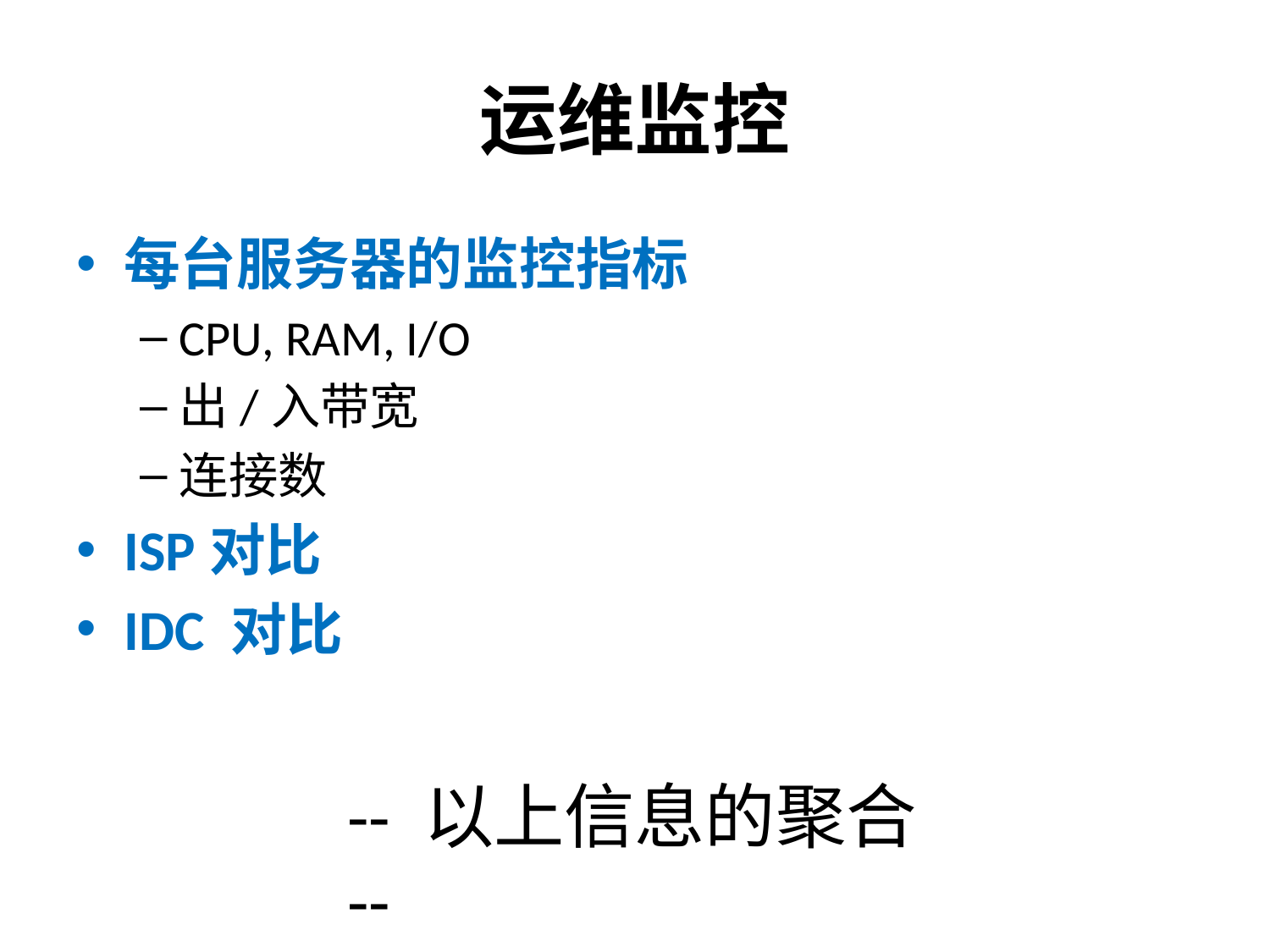

# 运维监控
每台服务器的监控指标
CPU, RAM, I/O
出/入带宽
连接数
ISP对比
IDC 对比
-- 以上信息的聚合 --